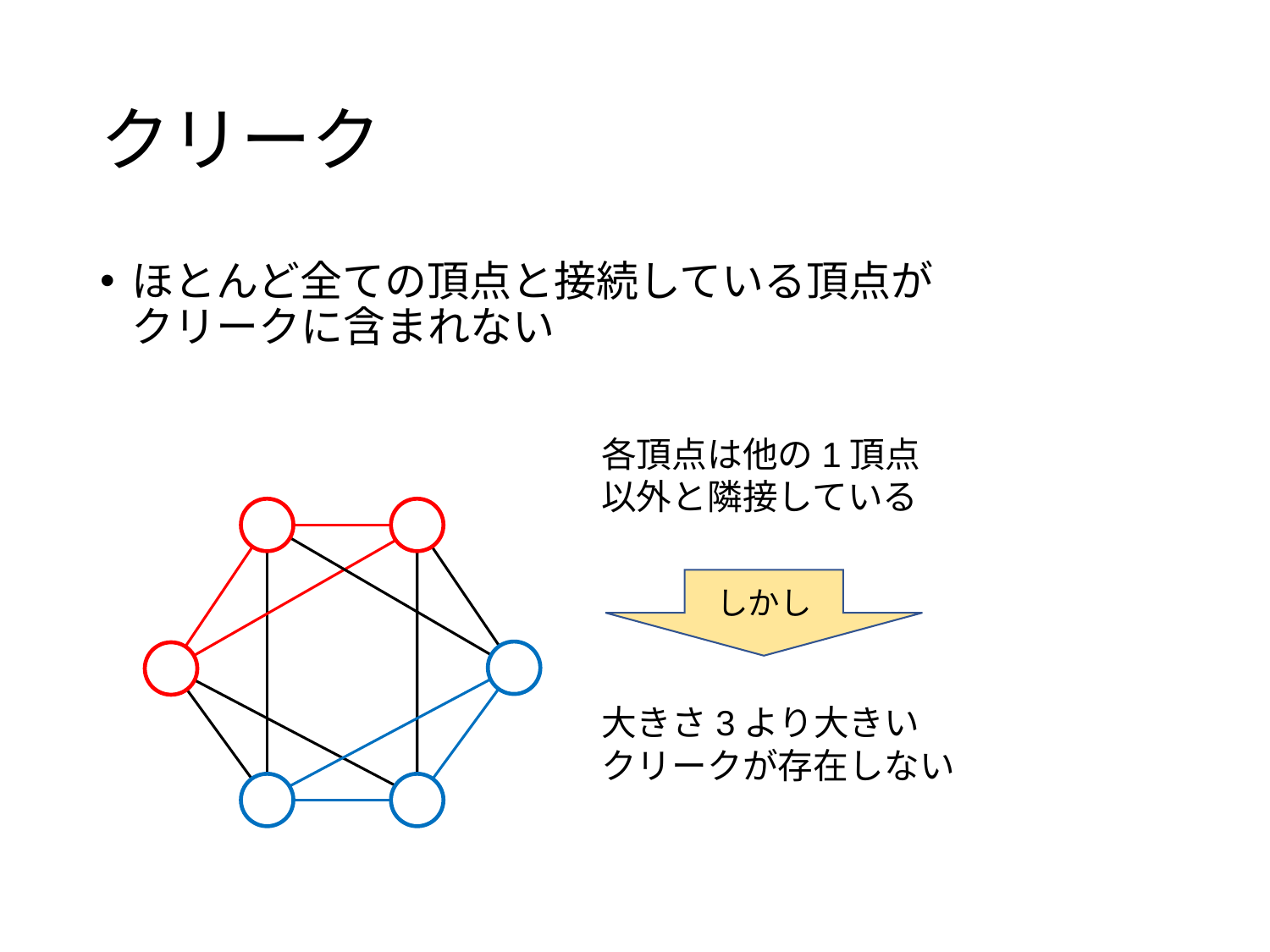

# クリーク
ほとんど全ての頂点と接続している頂点が
クリークに含まれない
各頂点は他の1頂点
以外と隣接している

しかし

大きさ3より大きい
クリークが存在しない